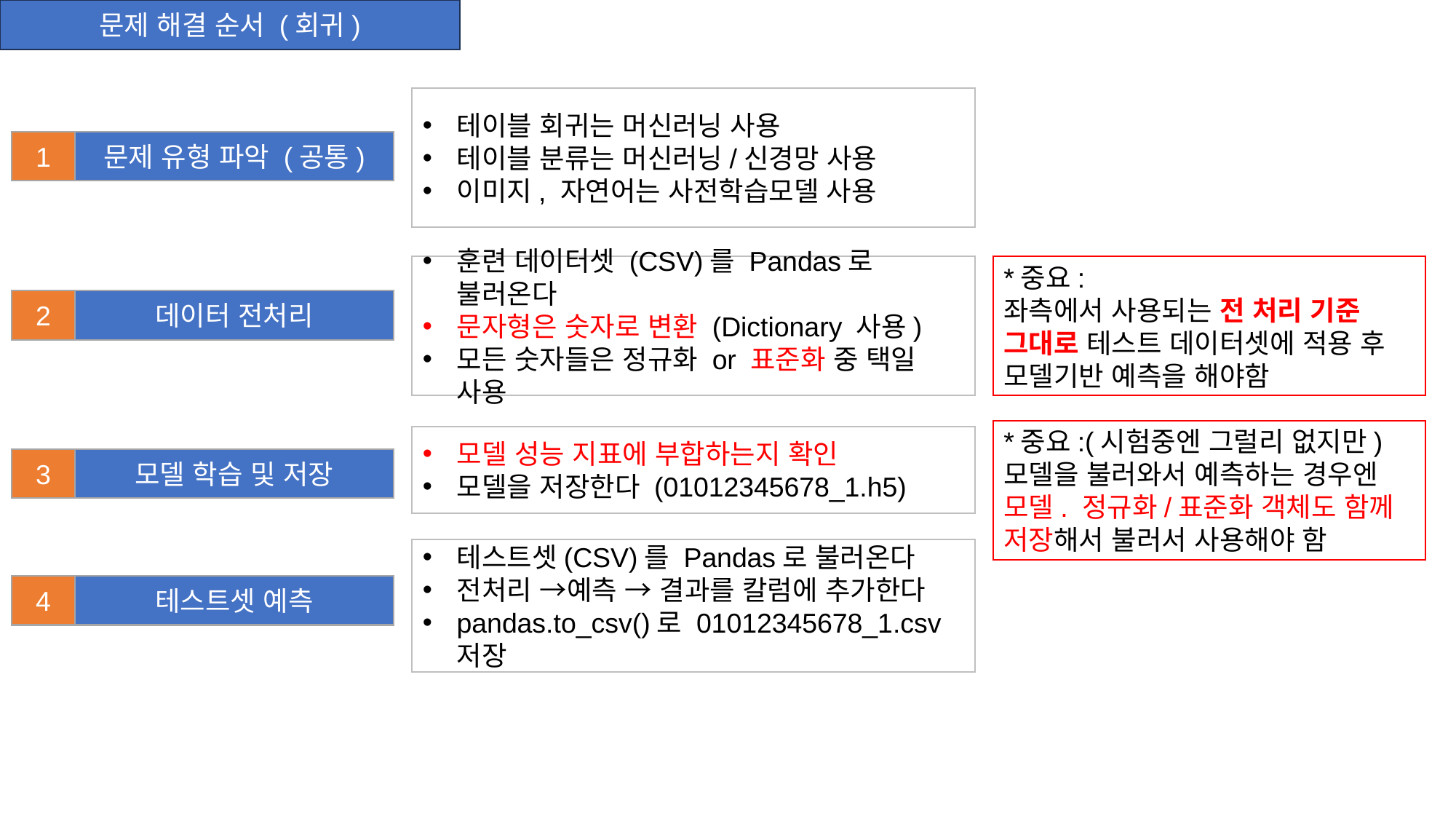

문제 해결 순서 (회귀)
테이블 회귀는 머신러닝 사용
테이블 분류는 머신러닝/신경망 사용
이미지, 자연어는 사전학습모델 사용
1
문제 유형 파악 (공통)
훈련 데이터셋 (CSV)를 Pandas로 불러온다
문자형은 숫자로 변환 (Dictionary 사용)
모든 숫자들은 정규화 or 표준화 중 택일 사용
*중요:
좌측에서 사용되는 전 처리 기준 그대로 테스트 데이터셋에 적용 후 모델기반 예측을 해야함
2
데이터 전처리
*중요:(시험중엔 그럴리 없지만)
모델을 불러와서 예측하는 경우엔
모델. 정규화/표준화 객체도 함께 저장해서 불러서 사용해야 함
모델 성능 지표에 부합하는지 확인
모델을 저장한다 (01012345678_1.h5)
3
모델 학습 및 저장
테스트셋(CSV)를 Pandas로 불러온다
전처리 →예측 → 결과를 칼럼에 추가한다
pandas.to_csv()로 01012345678_1.csv 저장
4
테스트셋 예측